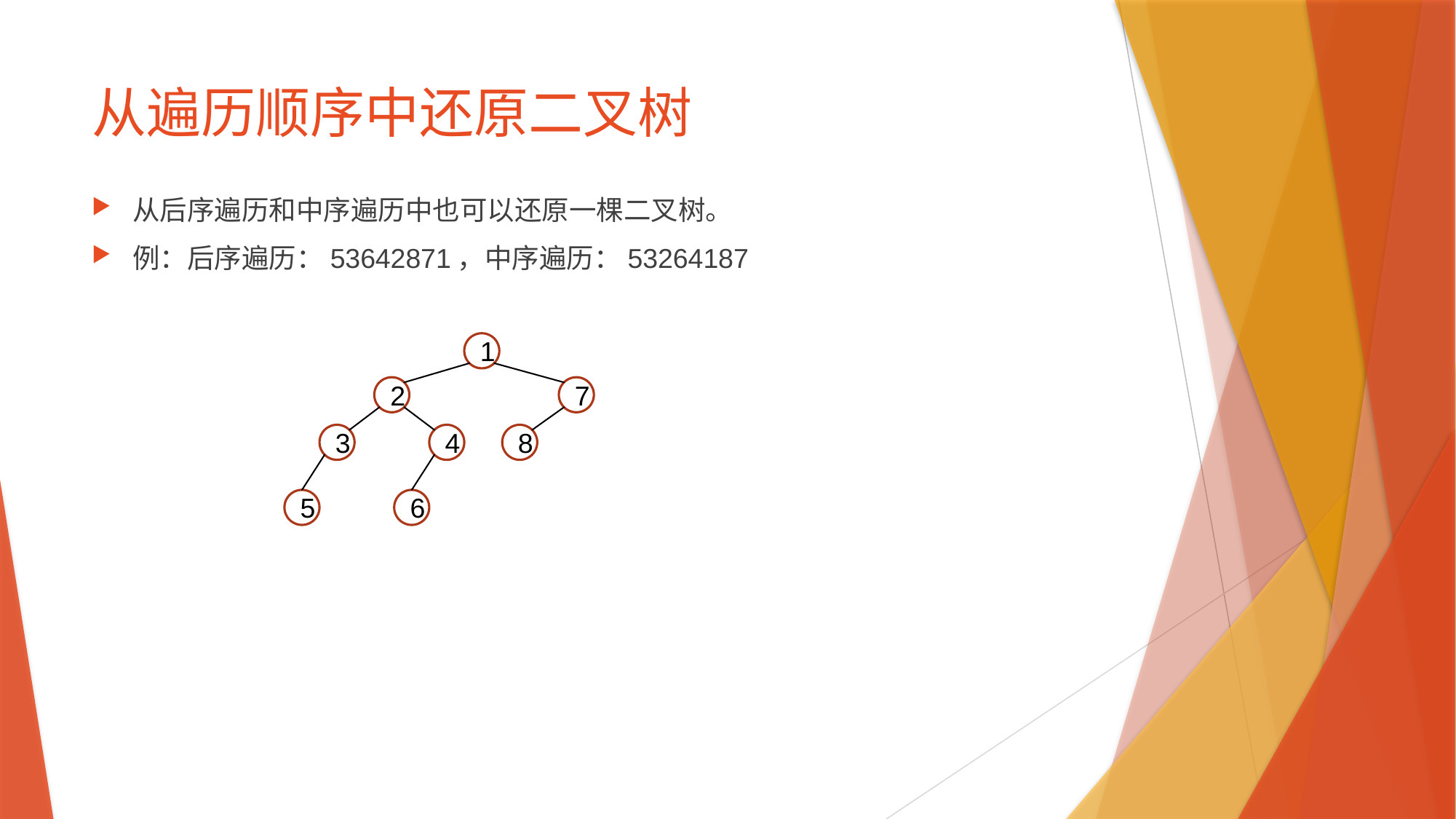

# 从遍历顺序中还原二叉树
从后序遍历和中序遍历中也可以还原一棵二叉树。
例：后序遍历：53642871，中序遍历：53264187
1
2
7
3
4
8
6
5